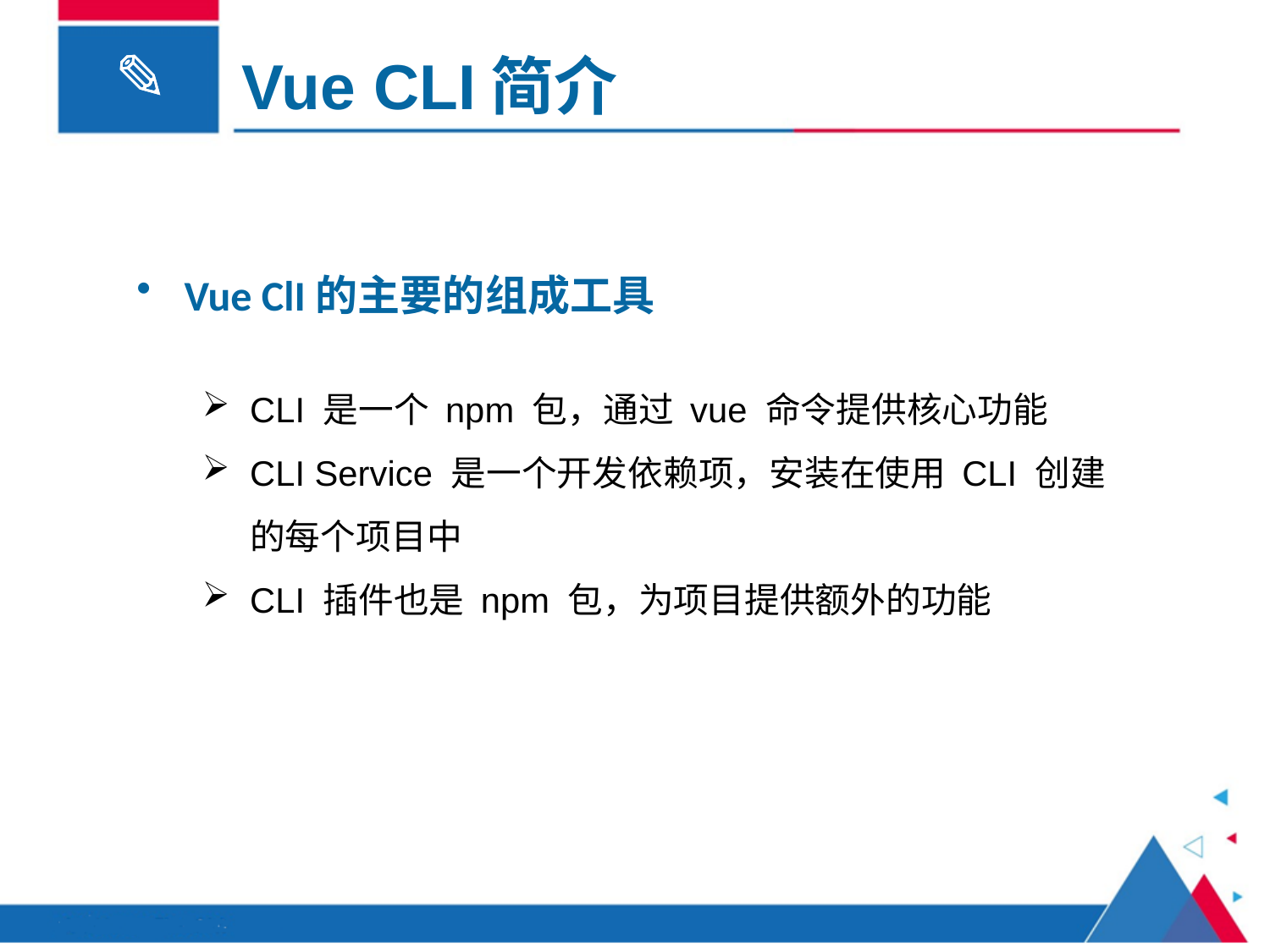

Vue CLI简介
Vue ClI的主要的组成工具
知识点概述
CLI 是一个 npm 包，通过 vue 命令提供核心功能
CLI Service 是一个开发依赖项，安装在使用 CLI 创建的每个项目中
CLI 插件也是 npm 包，为项目提供额外的功能